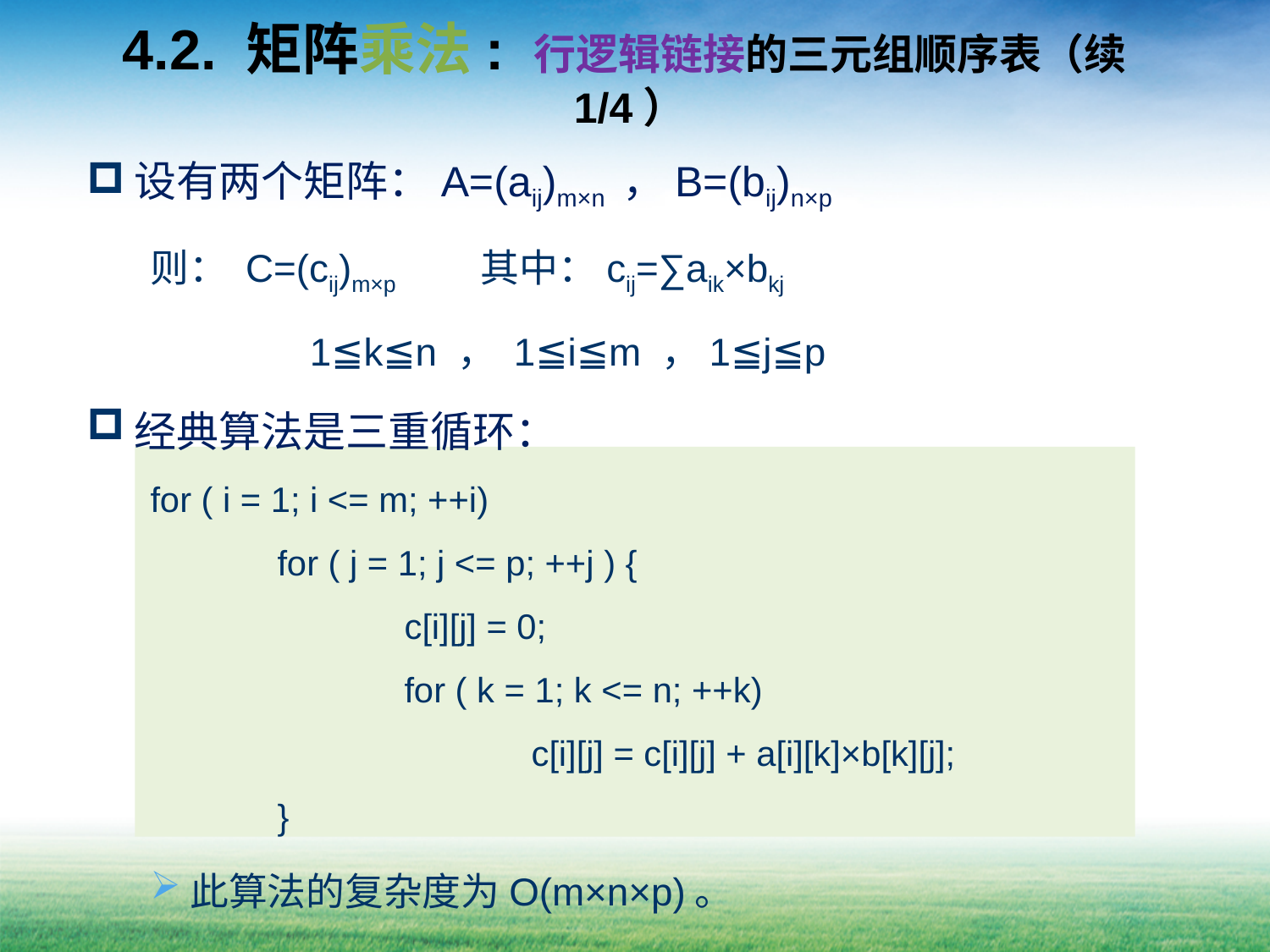

# 4.2. 矩阵乘法: 行逻辑链接的三元组顺序表（续1/4）
设有两个矩阵：A=(aij)m×n ，B=(bij)n×p
则： C=(cij)m×p       其中：cij=∑aik×bkj
 	   1≦k≦n ， 1≦i≦m ，1≦j≦p
经典算法是三重循环：
for ( i = 1; i <= m; ++i)
	for ( j = 1; j <= p; ++j ) {
		c[i][j] = 0;
		for ( k = 1; k <= n; ++k)
			c[i][j] = c[i][j] + a[i][k]×b[k][j];
	}
此算法的复杂度为O(m×n×p)。